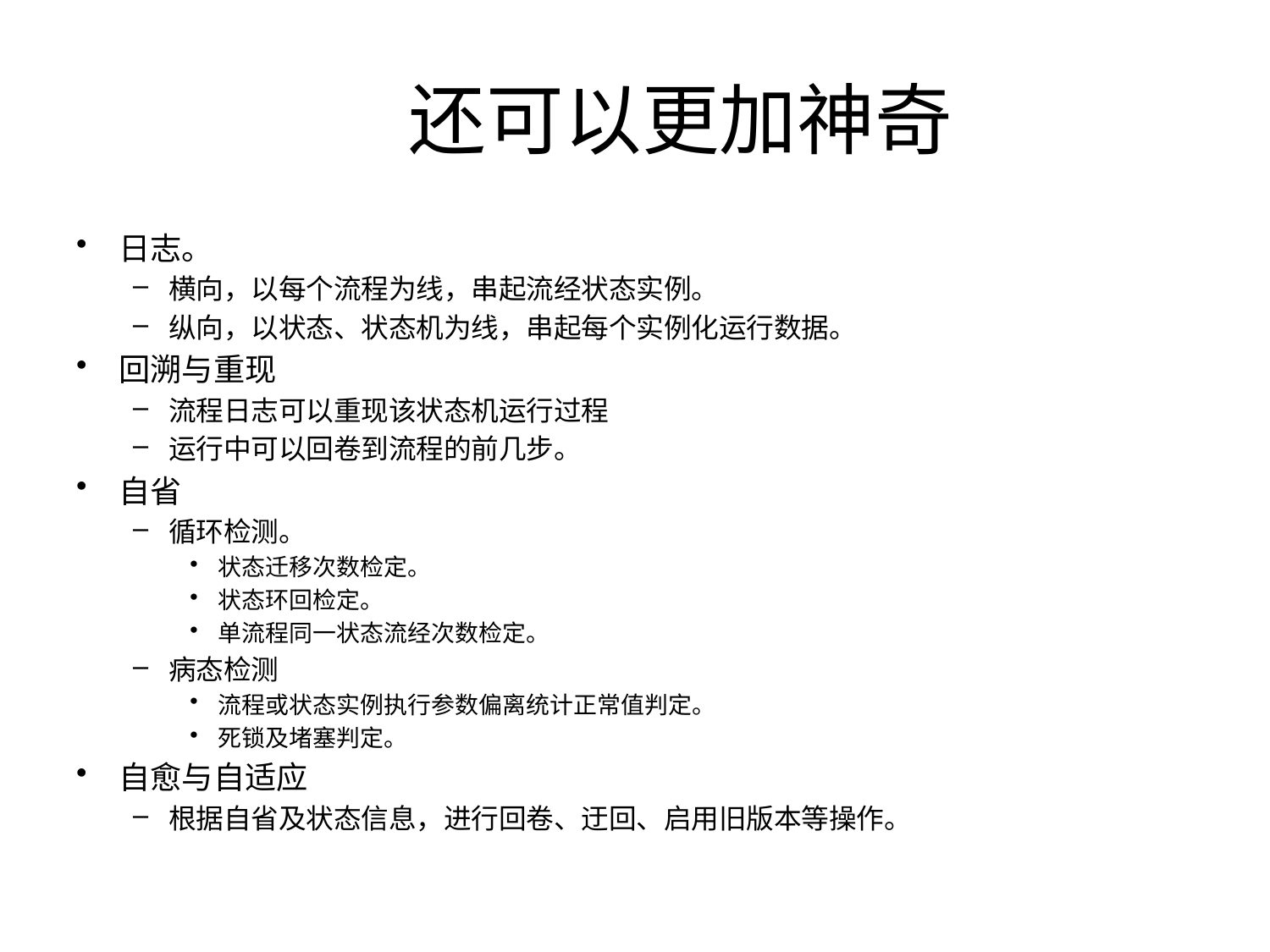

# 还可以更加神奇
日志。
横向，以每个流程为线，串起流经状态实例。
纵向，以状态、状态机为线，串起每个实例化运行数据。
回溯与重现
流程日志可以重现该状态机运行过程
运行中可以回卷到流程的前几步。
自省
循环检测。
状态迁移次数检定。
状态环回检定。
单流程同一状态流经次数检定。
病态检测
流程或状态实例执行参数偏离统计正常值判定。
死锁及堵塞判定。
自愈与自适应
根据自省及状态信息，进行回卷、迂回、启用旧版本等操作。